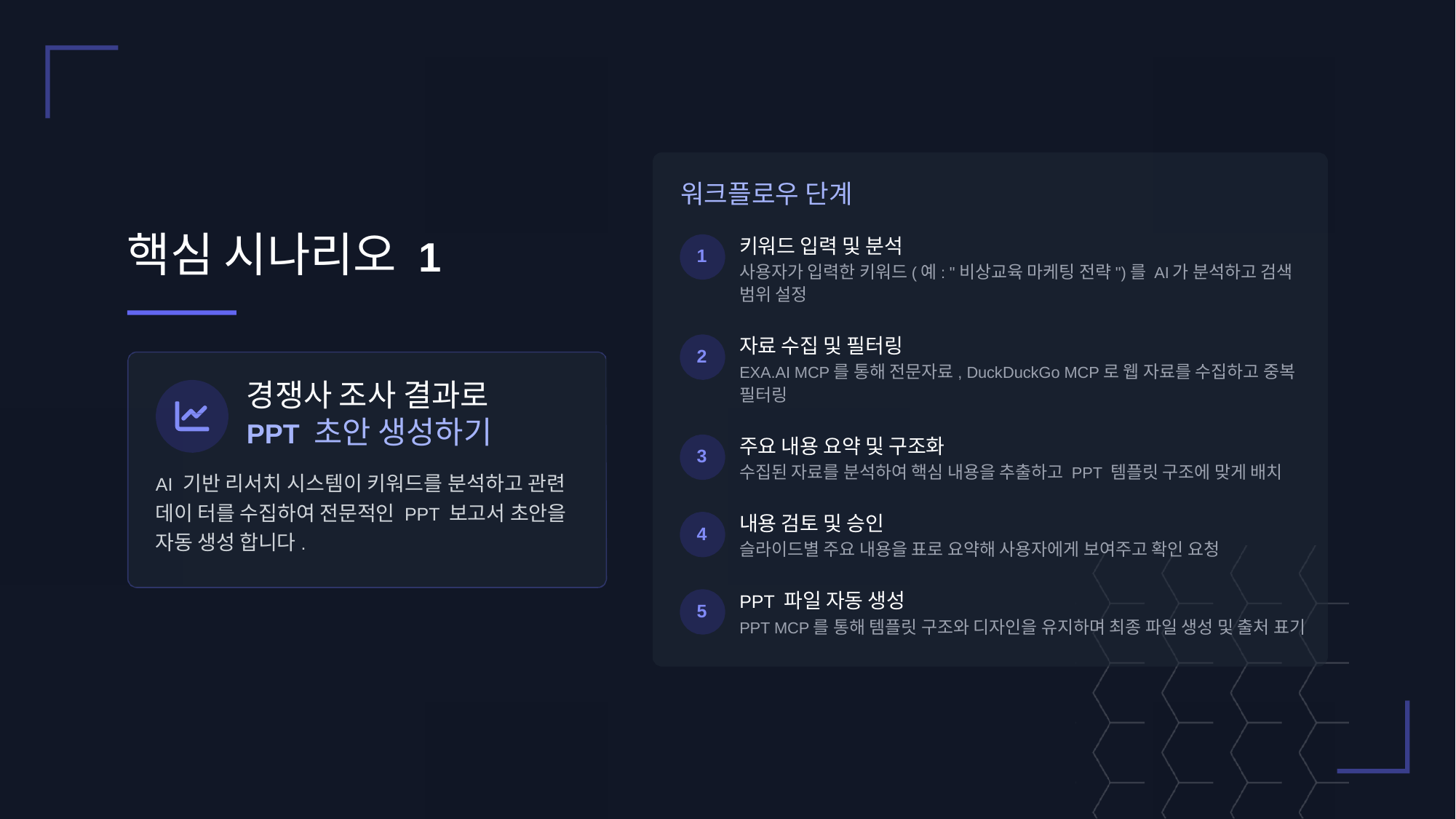

워크플로우 단계
# 핵심 시나리오 1
키워드 입력 및 분석
사용자가 입력한 키워드(예: "비상교육 마케팅 전략")를 AI가 분석하고 검색 범위 설정

1

자료 수집 및 필터링
EXA.AI MCP를 통해 전문자료, DuckDuckGo MCP로 웹 자료를 수집하고 중복 필터링

2

경쟁사 조사 결과로
PPT 초안 생성하기
AI 기반 리서치 시스템이 키워드를 분석하고 관련 데이 터를 수집하여 전문적인 PPT 보고서 초안을 자동 생성 합니다.
주요 내용 요약 및 구조화
수집된 자료를 분석하여 핵심 내용을 추출하고 PPT 템플릿 구조에 맞게 배치

3
내용 검토 및 승인
슬라이드별 주요 내용을 표로 요약해 사용자에게 보여주고 확인 요청

4
PPT 파일 자동 생성

5
PPT MCP를 통해 템플릿 구조와 디자인을 유지하며 최종 파일 생성 및 출처 표기